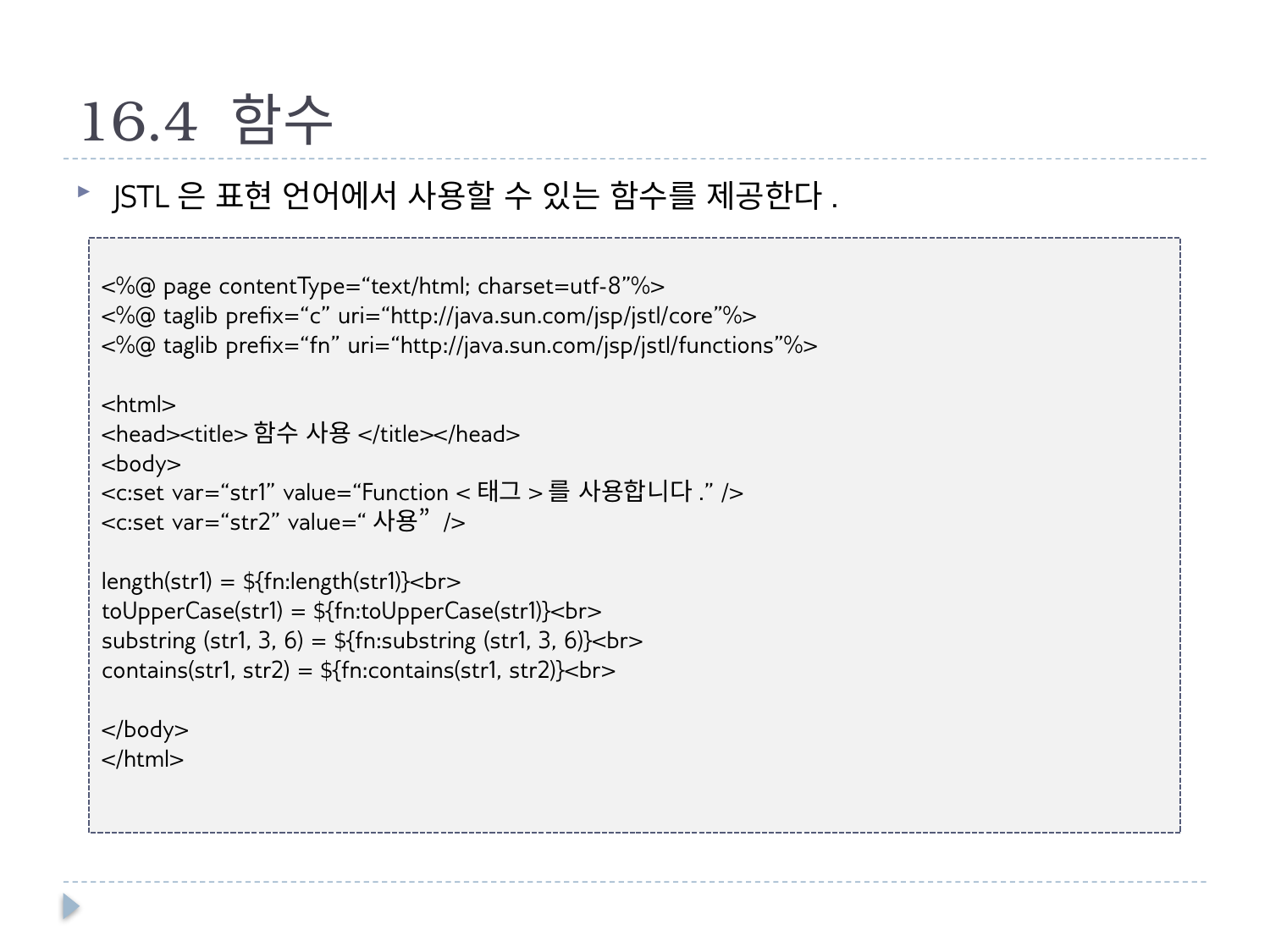

# 16.4 함수
JSTL은 표현 언어에서 사용할 수 있는 함수를 제공한다.
<%@ page contentType=“text/html; charset=utf-8”%>
<%@ taglib prefix=“c” uri=“http://java.sun.com/jsp/jstl/core”%>
<%@ taglib prefix=“fn” uri=“http://java.sun.com/jsp/jstl/functions”%>

<html>
<head><title>함수 사용</title></head>
<body>
<c:set var=“str1” value=“Function <태그>를 사용합니다.” />
<c:set var=“str2” value=“사용” />

length(str1) = ${fn:length(str1)}<br>
toUpperCase(str1) = ${fn:toUpperCase(str1)}<br>
substring (str1, 3, 6) = ${fn:substring (str1, 3, 6)}<br>
contains(str1, str2) = ${fn:contains(str1, str2)}<br>

</body>
</html>